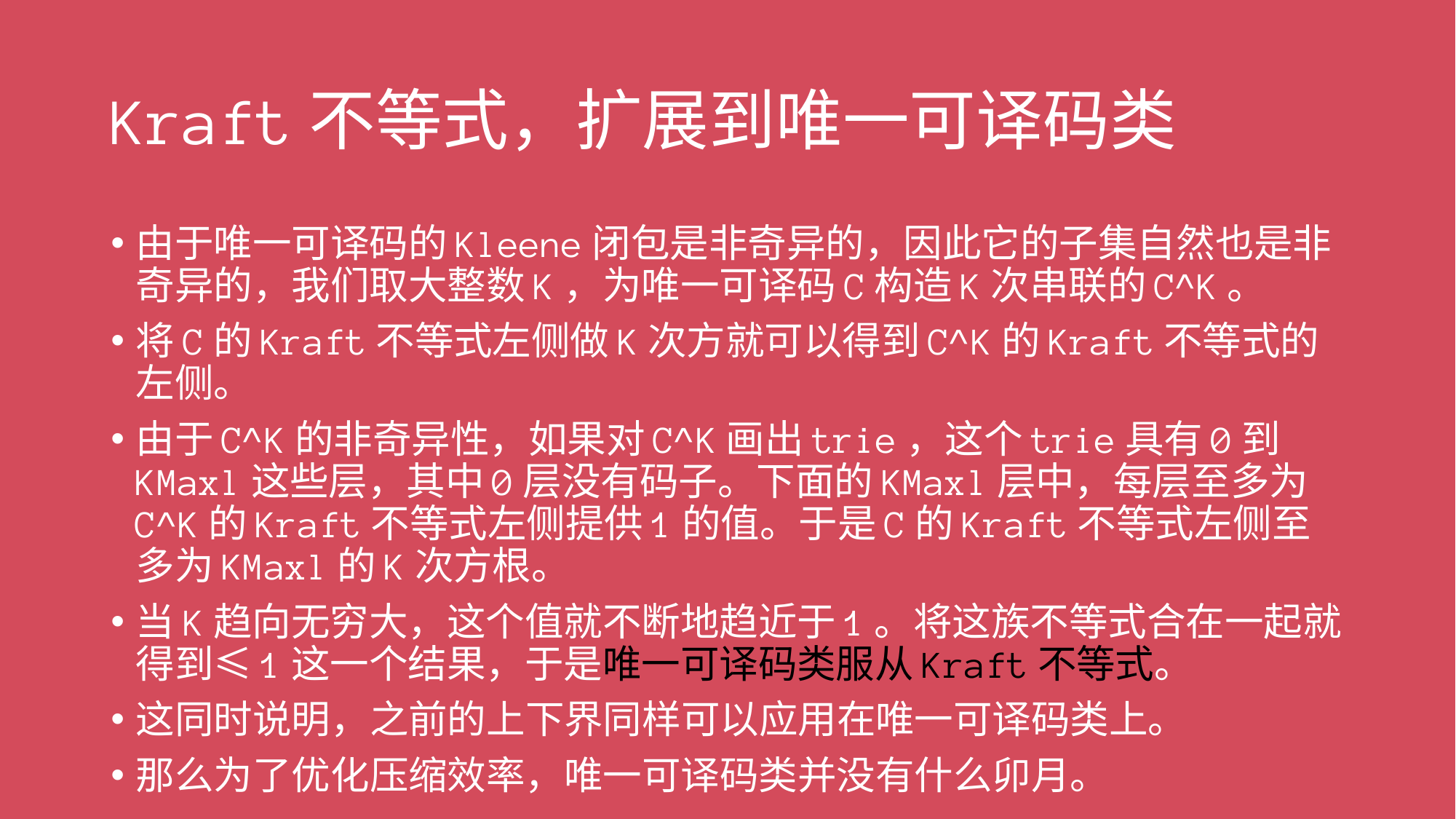

# Kraft不等式，扩展到唯一可译码类
由于唯一可译码的Kleene闭包是非奇异的，因此它的子集自然也是非奇异的，我们取大整数K，为唯一可译码C构造K次串联的C^K。
将C的Kraft不等式左侧做K次方就可以得到C^K的Kraft不等式的左侧。
由于C^K的非奇异性，如果对C^K画出trie，这个trie具有0到KMaxl这些层，其中0层没有码子。下面的KMaxl层中，每层至多为C^K的Kraft不等式左侧提供1的值。于是C的Kraft不等式左侧至多为KMaxl的K次方根。
当K趋向无穷大，这个值就不断地趋近于1。将这族不等式合在一起就得到≤1这一个结果，于是唯一可译码类服从Kraft不等式。
这同时说明，之前的上下界同样可以应用在唯一可译码类上。
那么为了优化压缩效率，唯一可译码类并没有什么卯月。